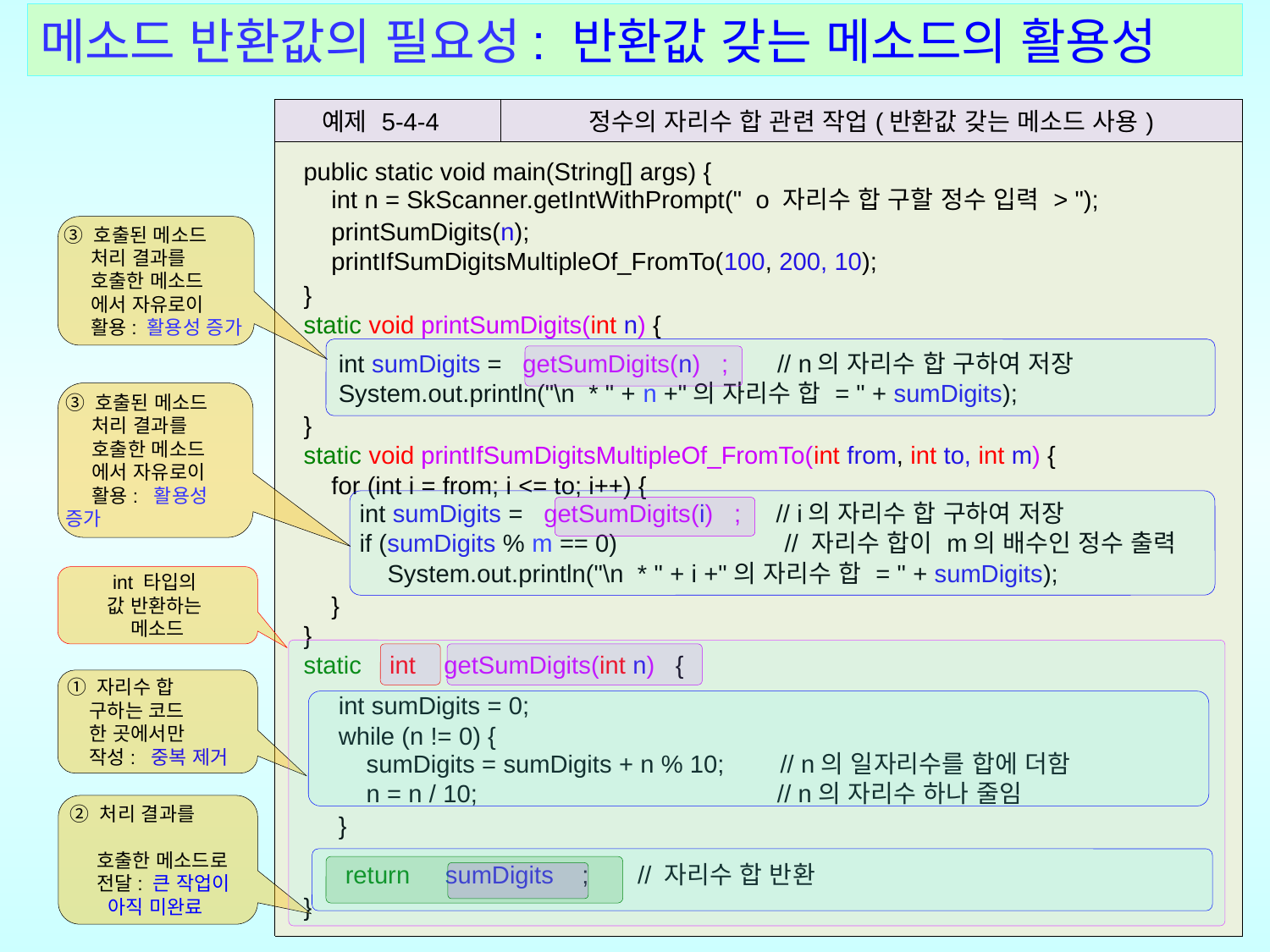

메소드 반환값의 필요성: 반환값 갖는 메소드의 활용성
| 예제 5-4-4 | 정수의 자리수 합 관련 작업(반환값 갖는 메소드 사용) |
| --- | --- |
| public static void main(String[] args) { int n = SkScanner.getIntWithPrompt(" o 자리수 합 구할 정수 입력 > "); printSumDigits(n); printIfSumDigitsMultipleOf\_FromTo(100, 200, 10); } static void printSumDigits(int n) { int sumDigits = getSumDigits(n) ; // n의 자리수 합 구하여 저장 System.out.println("\n \* " + n +"의 자리수 합 = " + sumDigits); } static void printIfSumDigitsMultipleOf\_FromTo(int from, int to, int m) { for (int i = from; i <= to; i++) { int sumDigits = getSumDigits(i) ; // i의 자리수 합 구하여 저장 if (sumDigits % m == 0) // 자리수 합이 m의 배수인 정수 출력 System.out.println("\n \* " + i +"의 자리수 합 = " + sumDigits); } } static int getSumDigits(int n) { int sumDigits = 0; while (n != 0) { sumDigits = sumDigits + n % 10; // n의 일자리수를 합에 더함 n = n / 10; // n의 자리수 하나 줄임 } return sumDigits ; // 자리수 합 반환 } |  |
③ 호출된 메소드
    처리 결과를
    호출한 메소드
    에서 자유로이
    활용: 활용성 증가

③ 호출된 메소드
    처리 결과를
    호출한 메소드
    에서 자유로이
    활용:  활용성 증가

int 타입의
값 반환하는
메소드

 ① 자리수 합
    구하는 코드
    한 곳에서만
    작성:  중복 제거

 ② 처리 결과를
     호출한 메소드로
     전달: 큰 작업이
아직 미완료